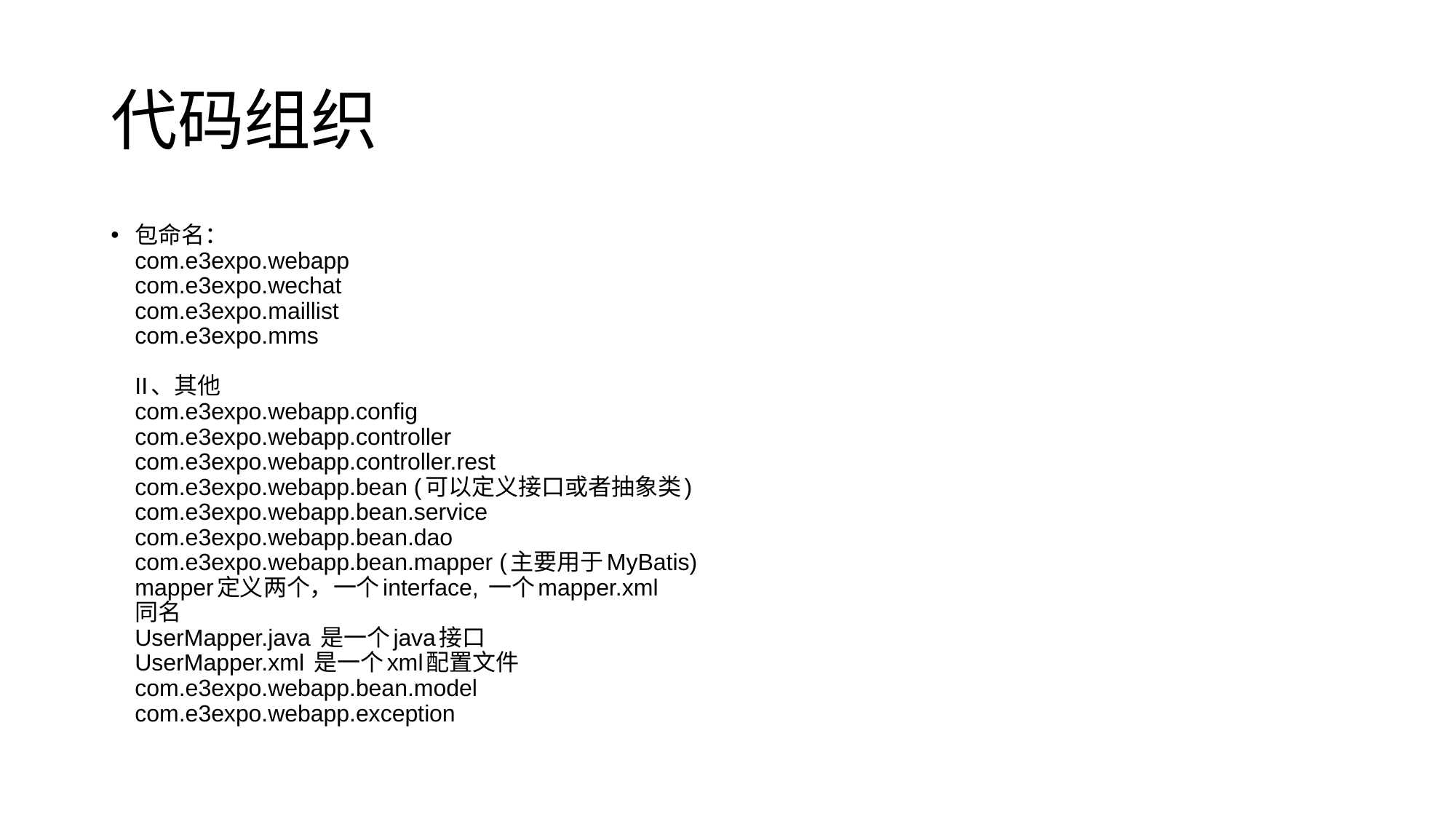

# 代码组织
包命名：
com.e3expo.webapp
com.e3expo.wechat
com.e3expo.maillist
com.e3expo.mms
II、其他
com.e3expo.webapp.config
com.e3expo.webapp.controller
com.e3expo.webapp.controller.rest
com.e3expo.webapp.bean (可以定义接口或者抽象类)
com.e3expo.webapp.bean.service
com.e3expo.webapp.bean.dao
com.e3expo.webapp.bean.mapper (主要用于MyBatis)
mapper定义两个，一个interface, 一个mapper.xml
同名
UserMapper.java 是一个java接口
UserMapper.xml 是一个xml配置文件
com.e3expo.webapp.bean.model
com.e3expo.webapp.exception